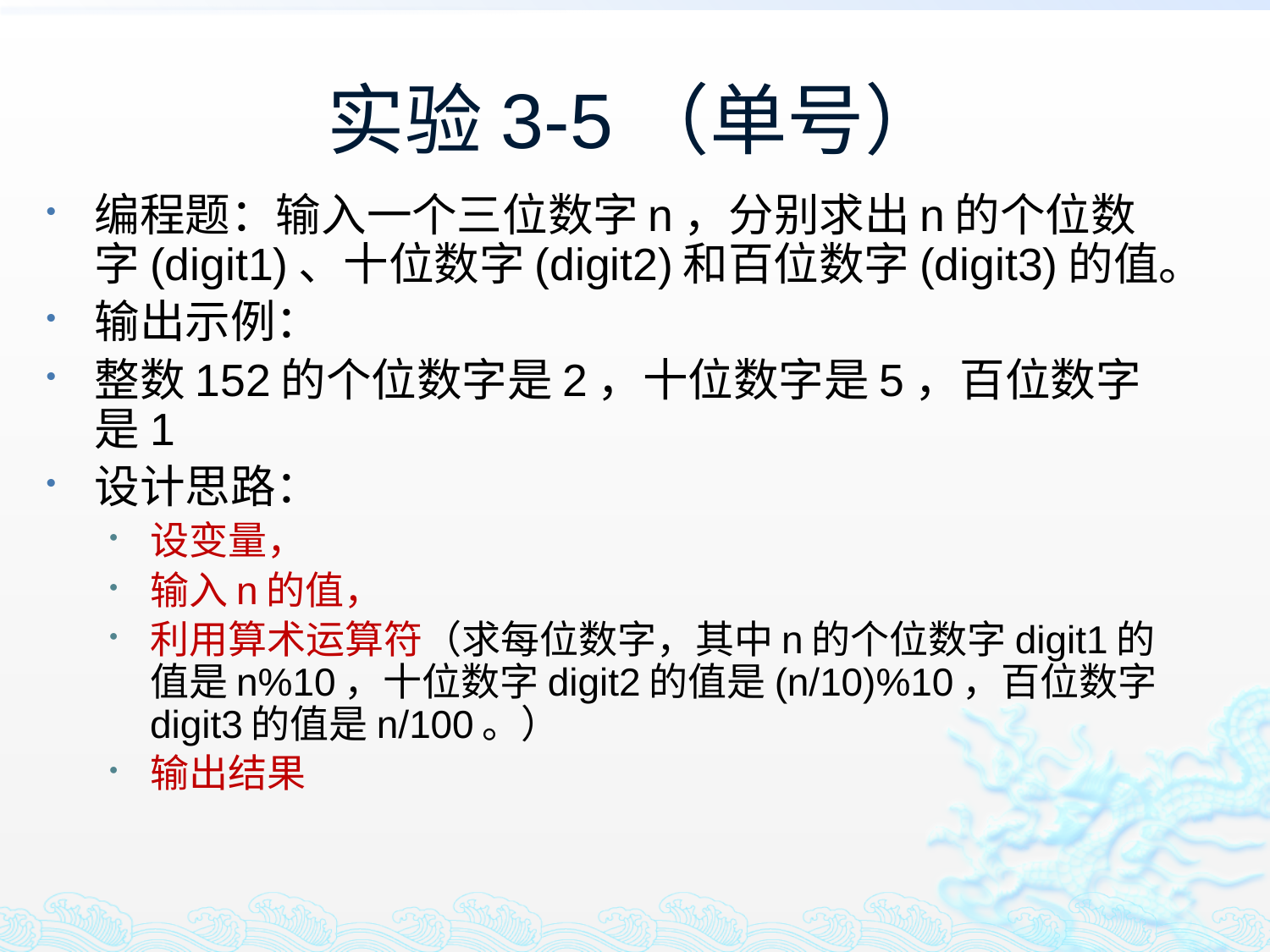

# 实验3-5（单号）
编程题：输入一个三位数字n，分别求出n的个位数字(digit1)、十位数字(digit2)和百位数字(digit3)的值。
输出示例：
整数152的个位数字是2，十位数字是5，百位数字是1
设计思路：
设变量，
输入n的值，
利用算术运算符（求每位数字，其中n的个位数字digit1的值是n%10，十位数字digit2的值是(n/10)%10，百位数字digit3的值是n/100。）
输出结果